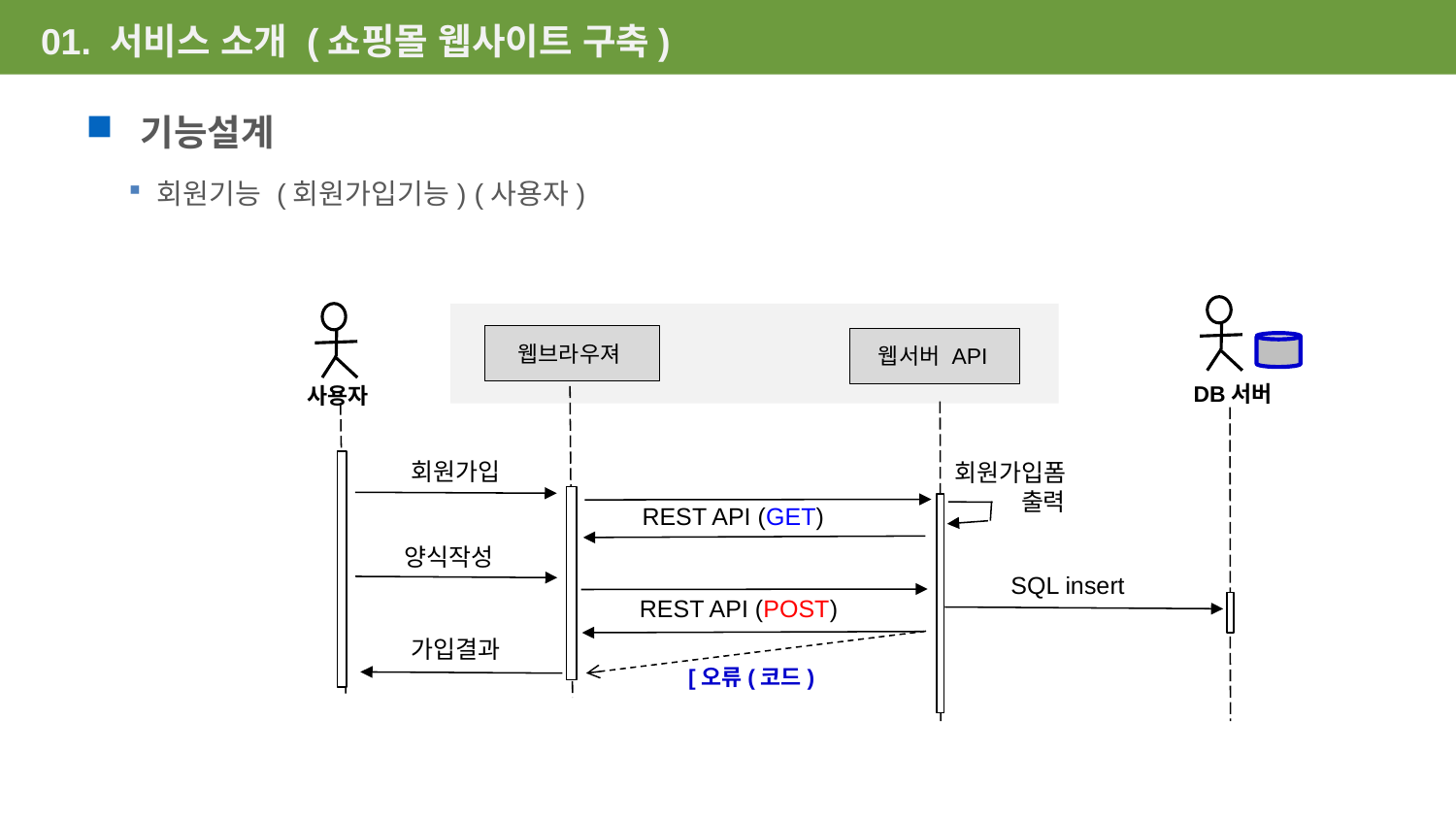

01. 서비스 소개 (쇼핑몰 웹사이트 구축)
기능설계
회원기능 (회원가입기능) (사용자)

웹브라우져
웹서버 API
DB서버
사용자
회원가입
회원가입폼
출력

REST API (GET)

양식작성
 SQL insert
REST API (POST)

가입결과
[오류(코드)